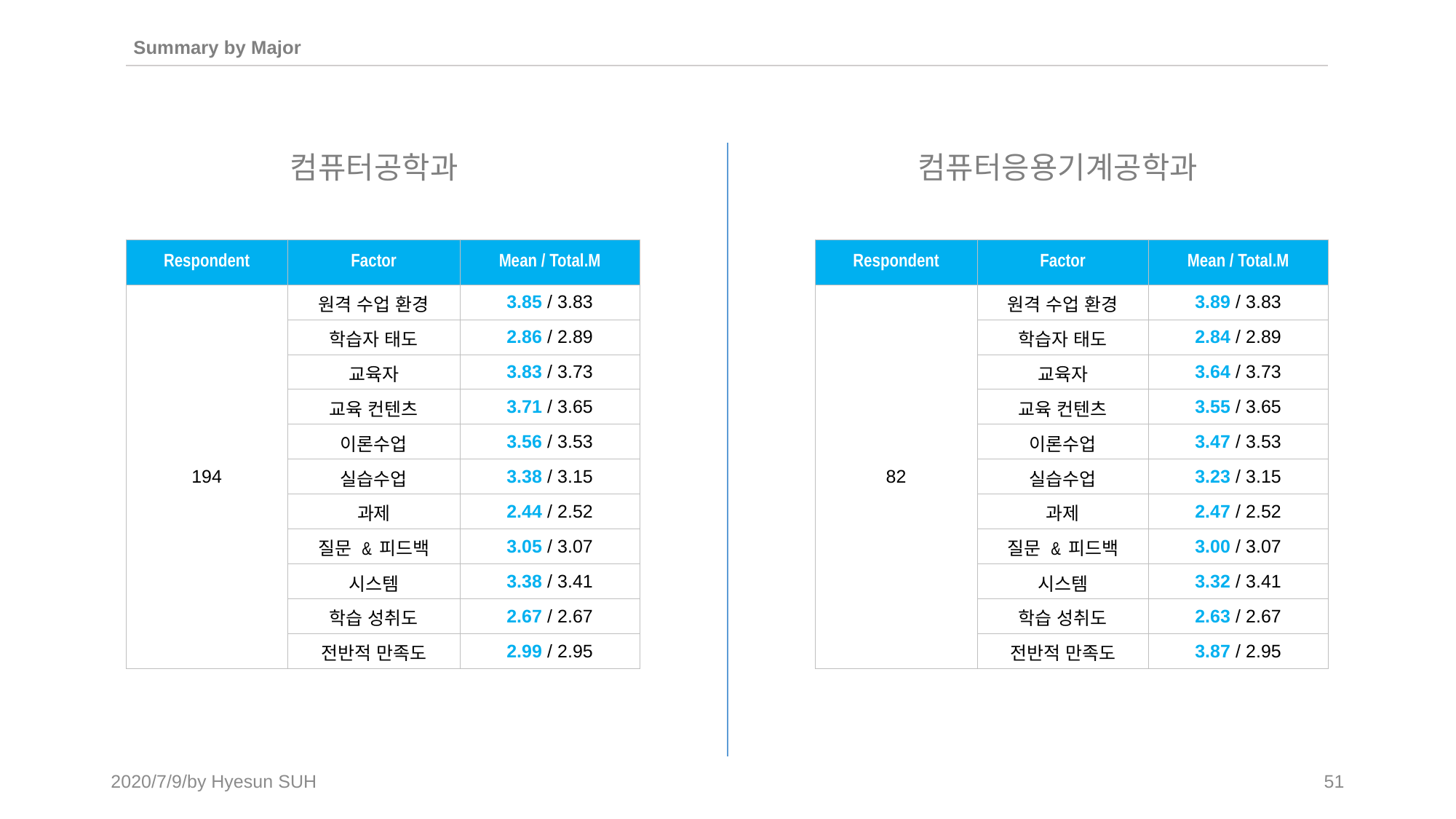

Summary by Major
컴퓨터공학과
컴퓨터응용기계공학과
| Respondent | Factor | Mean / Total.M |
| --- | --- | --- |
| 194 | 원격 수업 환경 | 3.85 / 3.83 |
|  | 학습자 태도 | 2.86 / 2.89 |
|  | 교육자 | 3.83 / 3.73 |
|  | 교육 컨텐츠 | 3.71 / 3.65 |
|  | 이론수업 | 3.56 / 3.53 |
|  | 실습수업 | 3.38 / 3.15 |
|  | 과제 | 2.44 / 2.52 |
|  | 질문 & 피드백 | 3.05 / 3.07 |
|  | 시스템 | 3.38 / 3.41 |
|  | 학습 성취도 | 2.67 / 2.67 |
|  | 전반적 만족도 | 2.99 / 2.95 |
| Respondent | Factor | Mean / Total.M |
| --- | --- | --- |
| 82 | 원격 수업 환경 | 3.89 / 3.83 |
|  | 학습자 태도 | 2.84 / 2.89 |
|  | 교육자 | 3.64 / 3.73 |
|  | 교육 컨텐츠 | 3.55 / 3.65 |
|  | 이론수업 | 3.47 / 3.53 |
|  | 실습수업 | 3.23 / 3.15 |
|  | 과제 | 2.47 / 2.52 |
|  | 질문 & 피드백 | 3.00 / 3.07 |
|  | 시스템 | 3.32 / 3.41 |
|  | 학습 성취도 | 2.63 / 2.67 |
|  | 전반적 만족도 | 3.87 / 2.95 |
2020/7/9/by Hyesun SUH
51